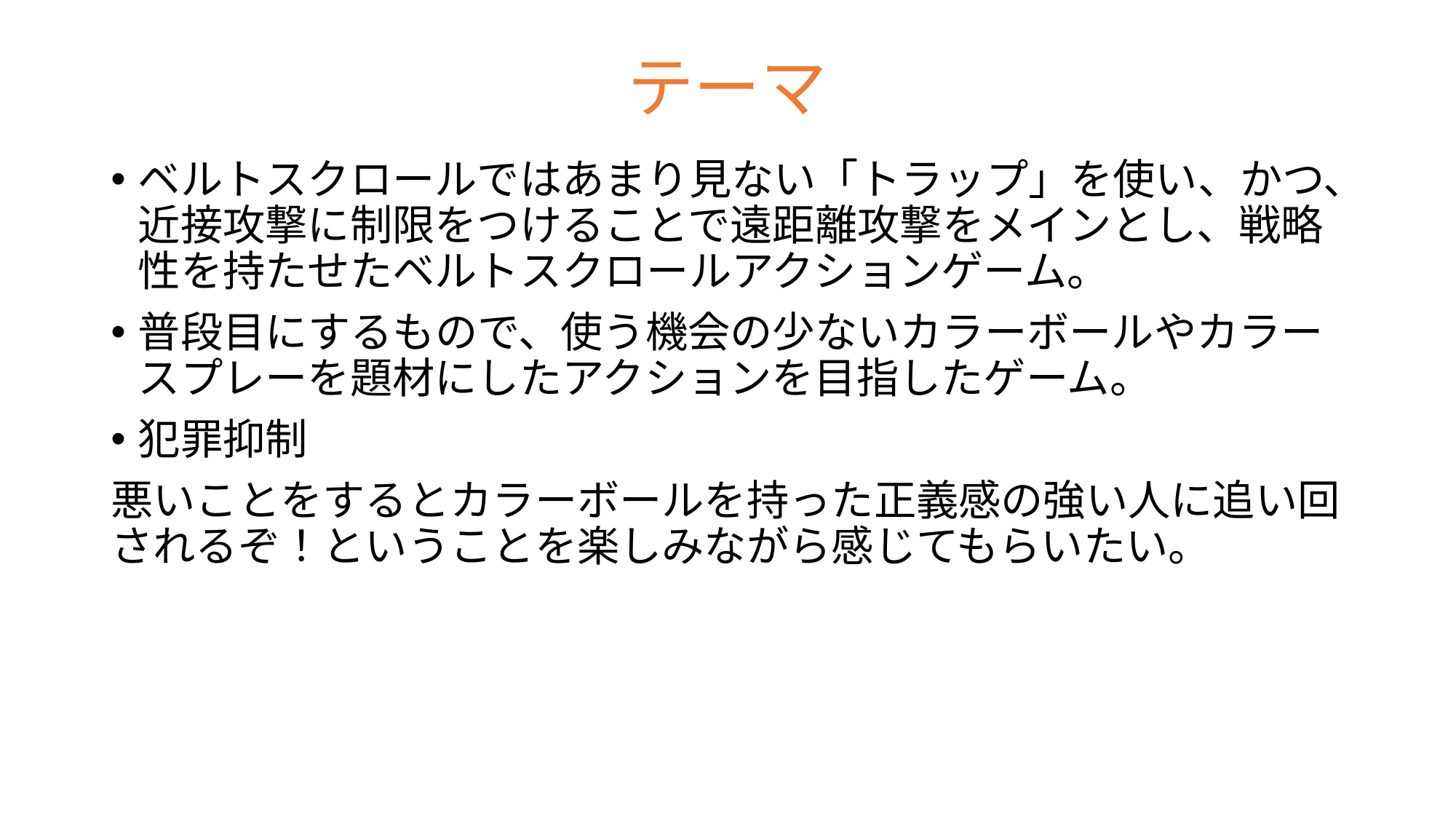

# テーマ
ベルトスクロールではあまり見ない「トラップ」を使い、かつ、近接攻撃に制限をつけることで遠距離攻撃をメインとし、戦略性を持たせたベルトスクロールアクションゲーム。
普段目にするもので、使う機会の少ないカラーボールやカラースプレーを題材にしたアクションを目指したゲーム。
犯罪抑制
悪いことをするとカラーボールを持った正義感の強い人に追い回されるぞ！ということを楽しみながら感じてもらいたい。